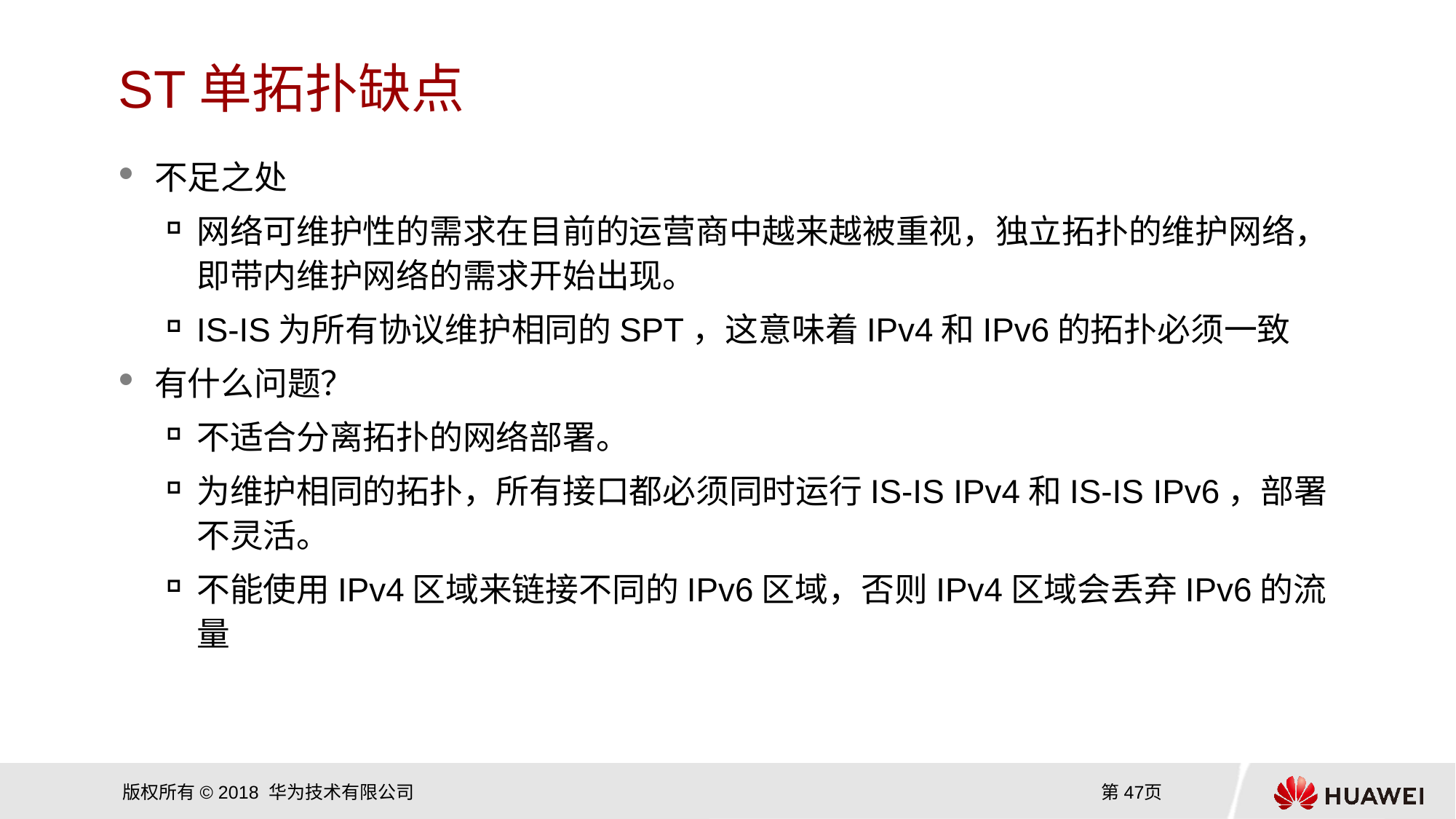

# ST单拓扑缺点
不足之处
网络可维护性的需求在目前的运营商中越来越被重视，独立拓扑的维护网络，即带内维护网络的需求开始出现。
IS-IS为所有协议维护相同的SPT，这意味着IPv4和IPv6的拓扑必须一致
有什么问题？
不适合分离拓扑的网络部署。
为维护相同的拓扑，所有接口都必须同时运行IS-IS IPv4和IS-IS IPv6，部署不灵活。
不能使用IPv4区域来链接不同的IPv6区域，否则IPv4区域会丢弃IPv6的流量